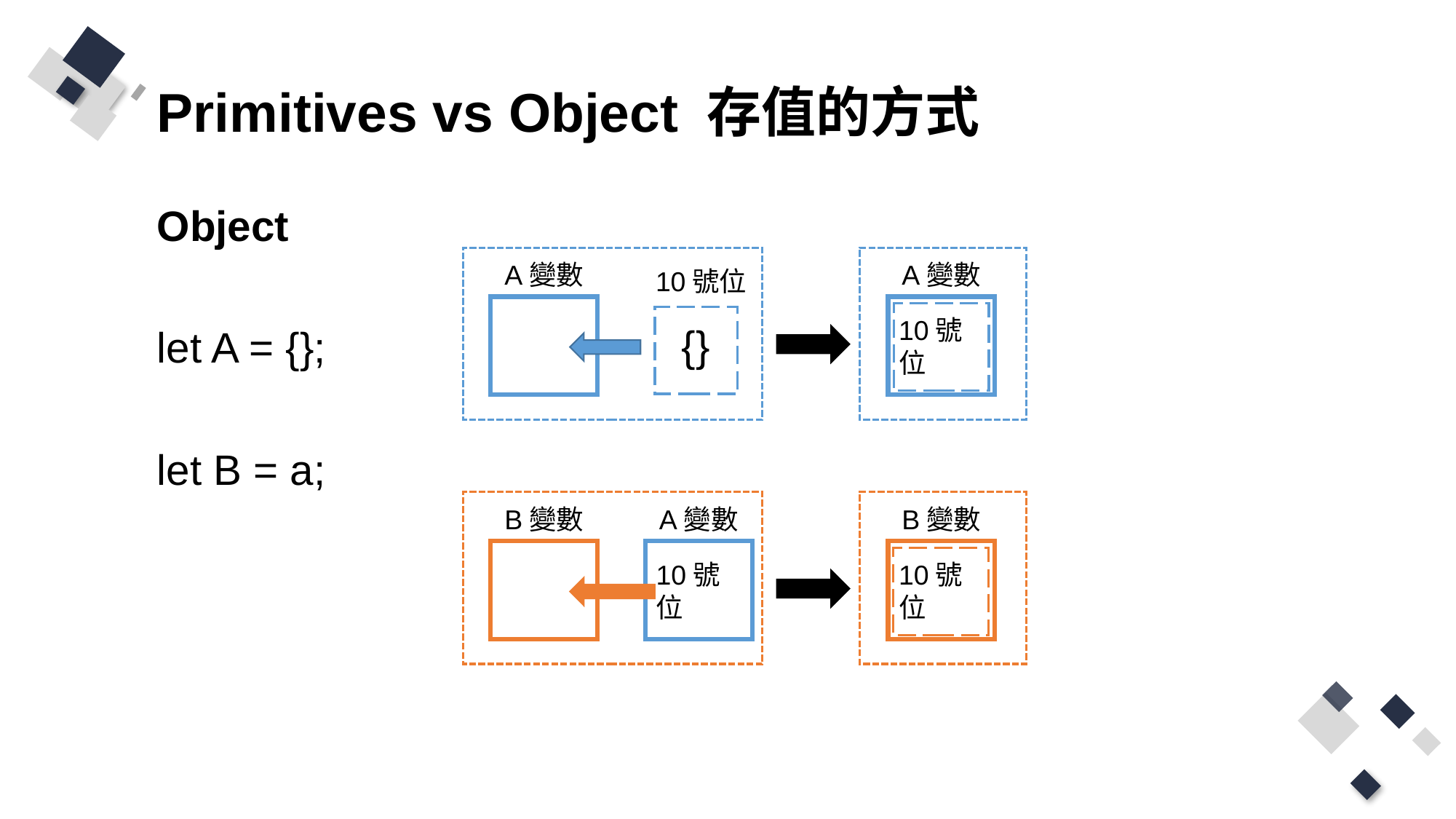

# Primitives vs Object 存值的方式
Object

let A = {};

let B = a;

A變數
A變數
10號位

10號位

{}

B變數
A變數
B變數

10號位
10號位